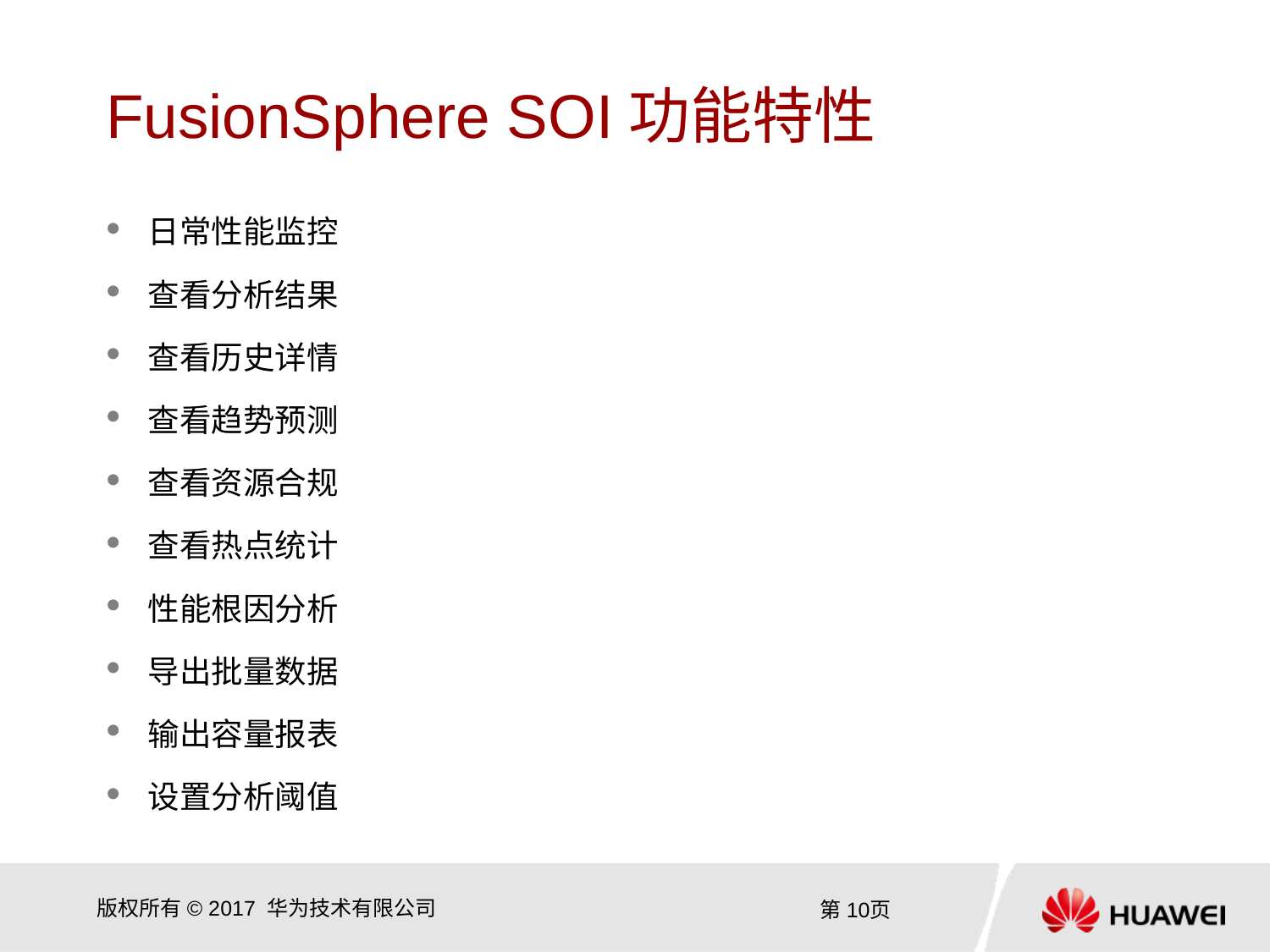

# FusionSphere SOI功能特性
日常性能监控
查看分析结果
查看历史详情
查看趋势预测
查看资源合规
查看热点统计
性能根因分析
导出批量数据
输出容量报表
设置分析阈值